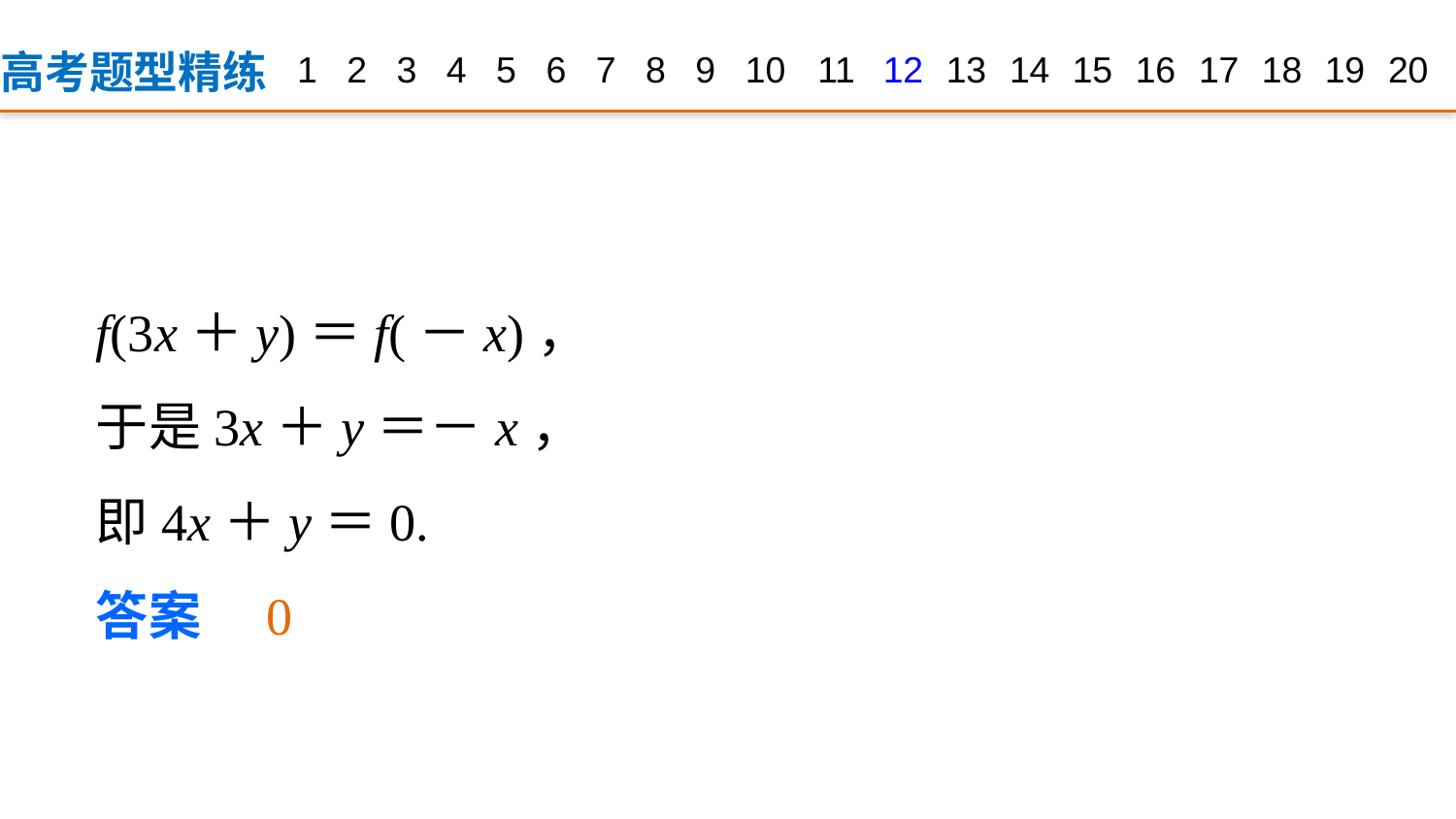

高考题型精练
1
2
3
4
5
6
7
8
9
12
13
14
15
16
17
18
19
20
10
11
f(3x＋y)＝f(－x)，
于是3x＋y＝－x，
即4x＋y＝0.
答案　0